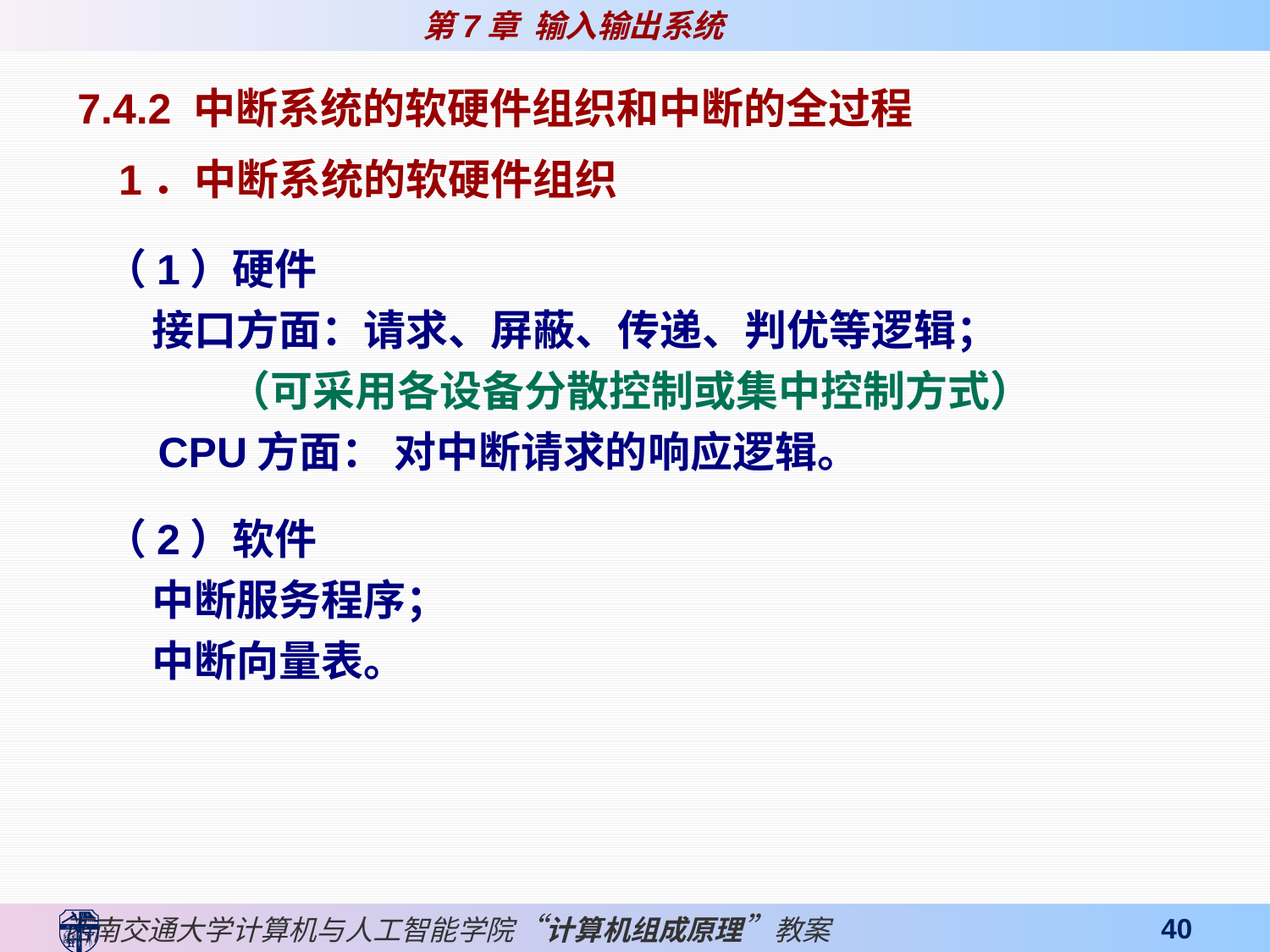

7.4.2 中断系统的软硬件组织和中断的全过程
  1．中断系统的软硬件组织
  （1）硬件
       接口方面：请求、屏蔽、传递、判优等逻辑；
               （可采用各设备分散控制或集中控制方式）
       CPU方面： 对中断请求的响应逻辑。
  （2）软件
       中断服务程序；
       中断向量表。